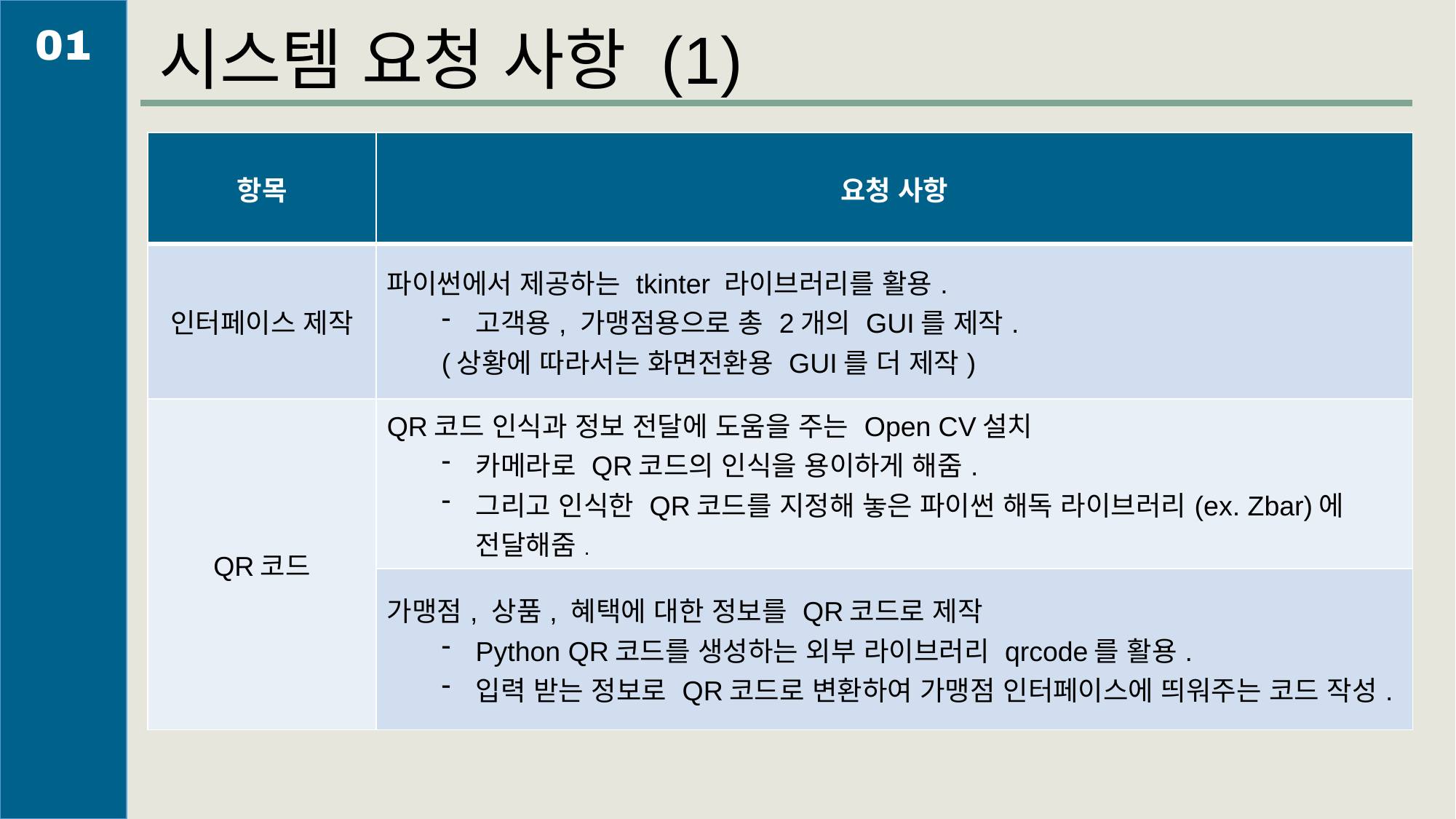

01
시스템 요청 사항 (1)
| 항목 | 요청 사항 |
| --- | --- |
| 인터페이스 제작 | 파이썬에서 제공하는 tkinter 라이브러리를 활용. 고객용, 가맹점용으로 총 2개의 GUI를 제작. (상황에 따라서는 화면전환용 GUI를 더 제작) |
| QR코드 | QR코드 인식과 정보 전달에 도움을 주는 Open CV설치 카메라로 QR코드의 인식을 용이하게 해줌. 그리고 인식한 QR코드를 지정해 놓은 파이썬 해독 라이브러리(ex. Zbar)에 전달해줌. |
|  | 가맹점, 상품, 혜택에 대한 정보를 QR코드로 제작 Python QR코드를 생성하는 외부 라이브러리 qrcode를 활용. 입력 받는 정보로 QR코드로 변환하여 가맹점 인터페이스에 띄워주는 코드 작성. |